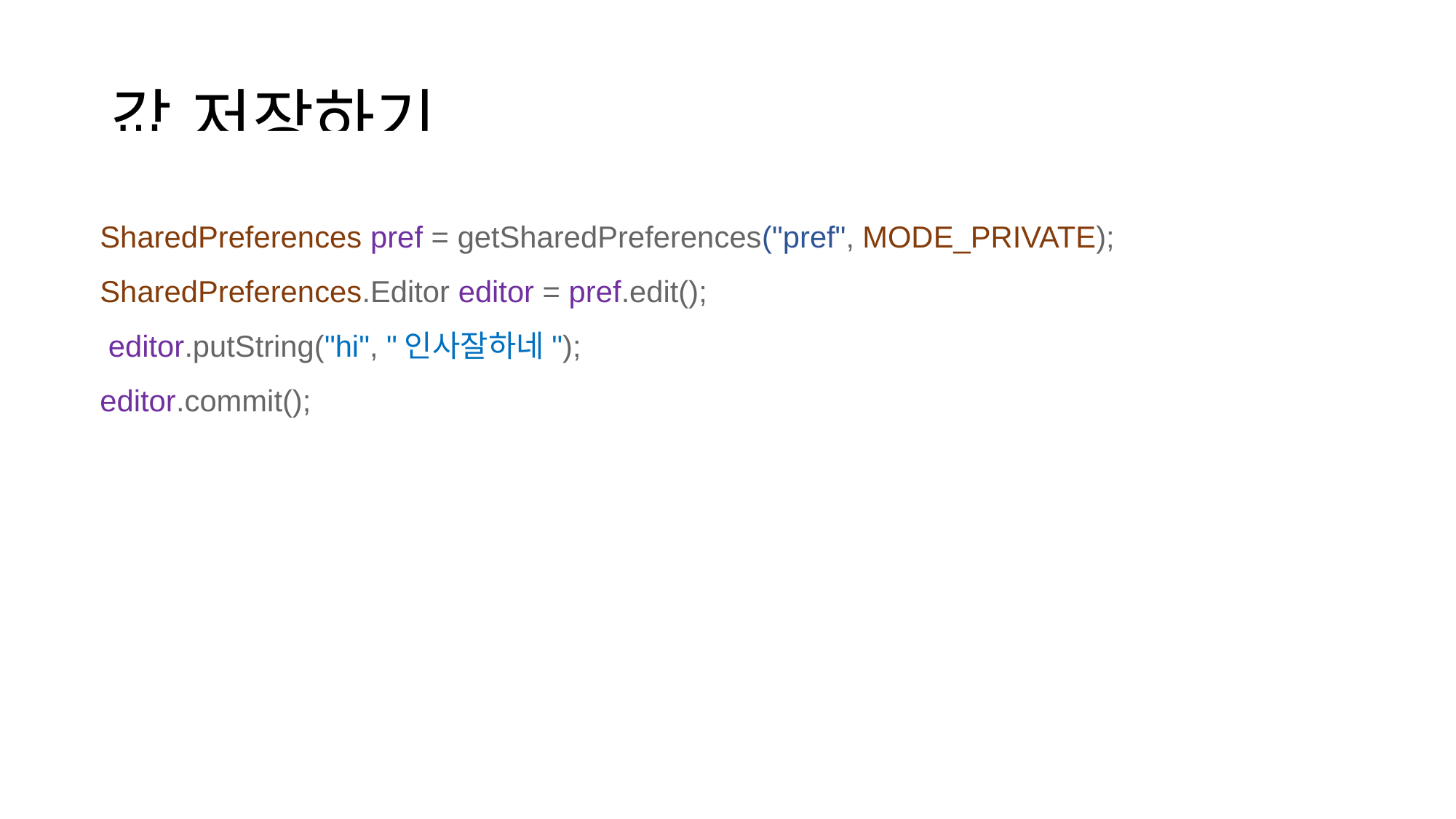

# 값 저장하기
SharedPreferences pref = getSharedPreferences("pref", MODE_PRIVATE);
SharedPreferences.Editor editor = pref.edit();
 editor.putString("hi", "인사잘하네");
editor.commit();